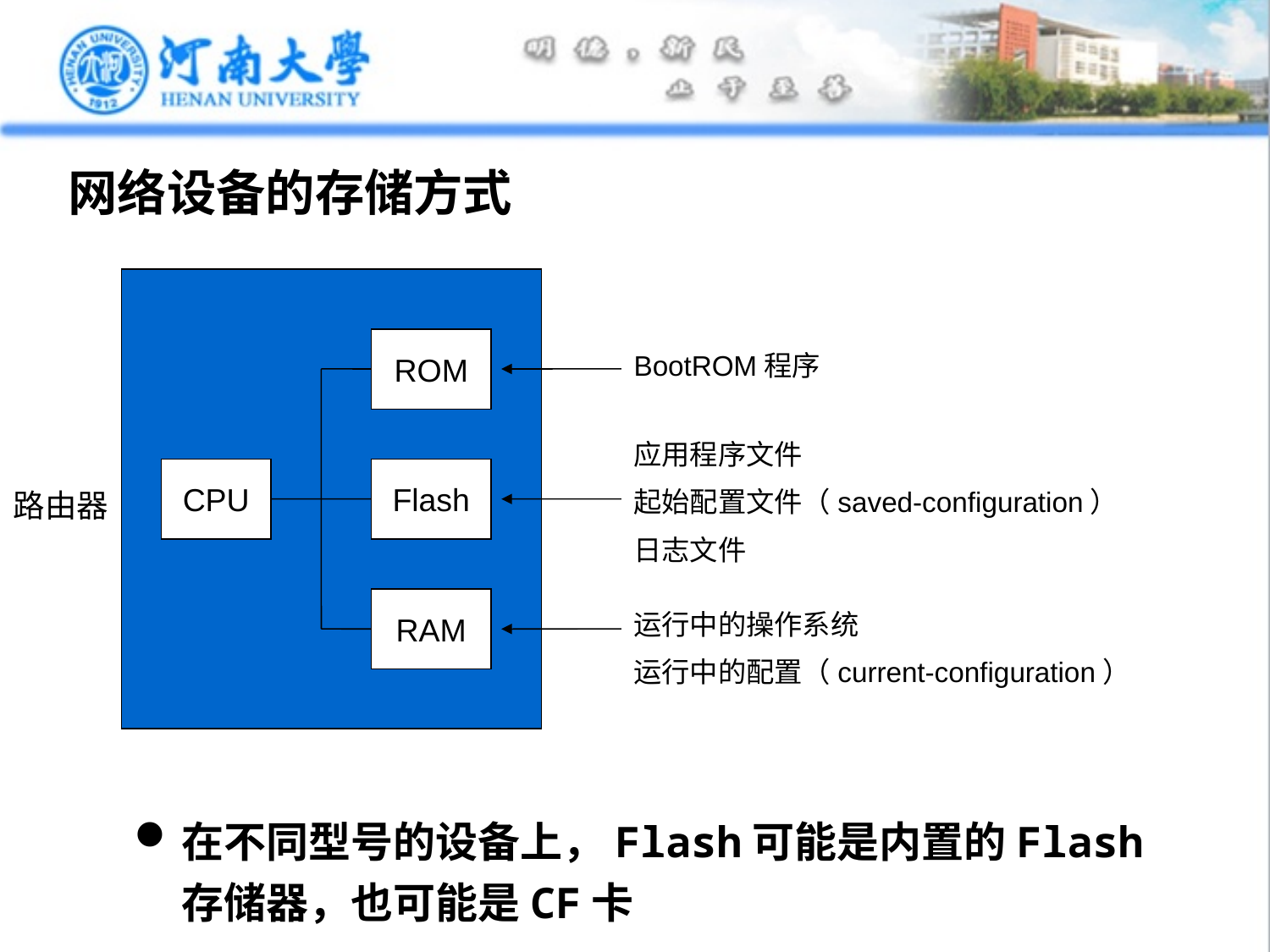

# 网络设备的存储方式

ROM

CPU
Flash

RAM

BootROM程序

应用程序文件
起始配置文件（saved-configuration）
日志文件
路由器

运行中的操作系统
运行中的配置（current-configuration）

在不同型号的设备上，Flash可能是内置的Flash存储器，也可能是CF卡